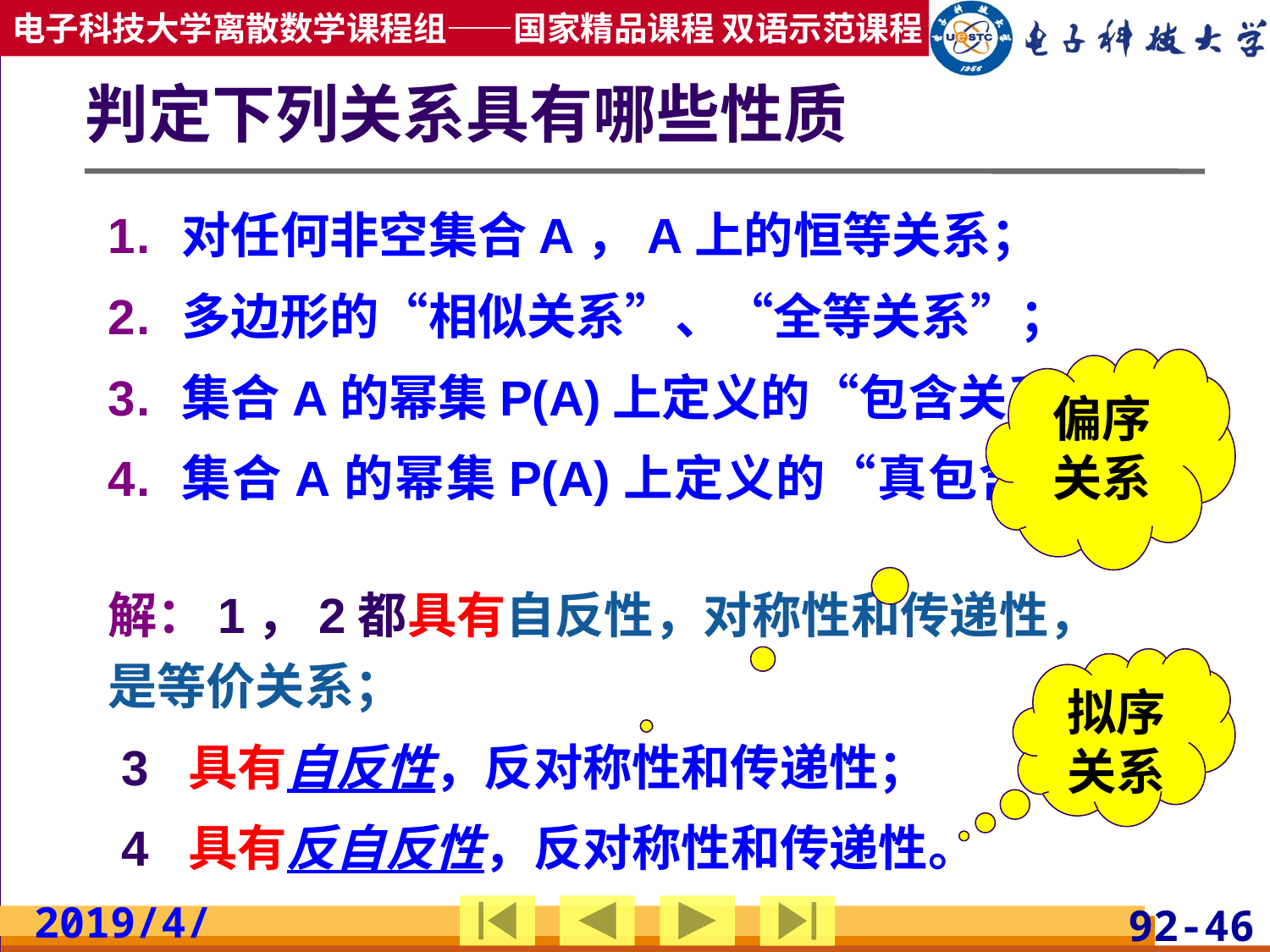

# 判定下列关系具有哪些性质
对任何非空集合A，A上的恒等关系；
多边形的“相似关系”、“全等关系”；
集合A的幂集P(A)上定义的“包含关系”；
集合A的幂集P(A)上定义的“真包含关系”。
偏序关系
解：1，2都具有自反性，对称性和传递性，是等价关系；
 3  具有自反性，反对称性和传递性；
 4  具有反自反性，反对称性和传递性。
拟序关系
2019/4/17